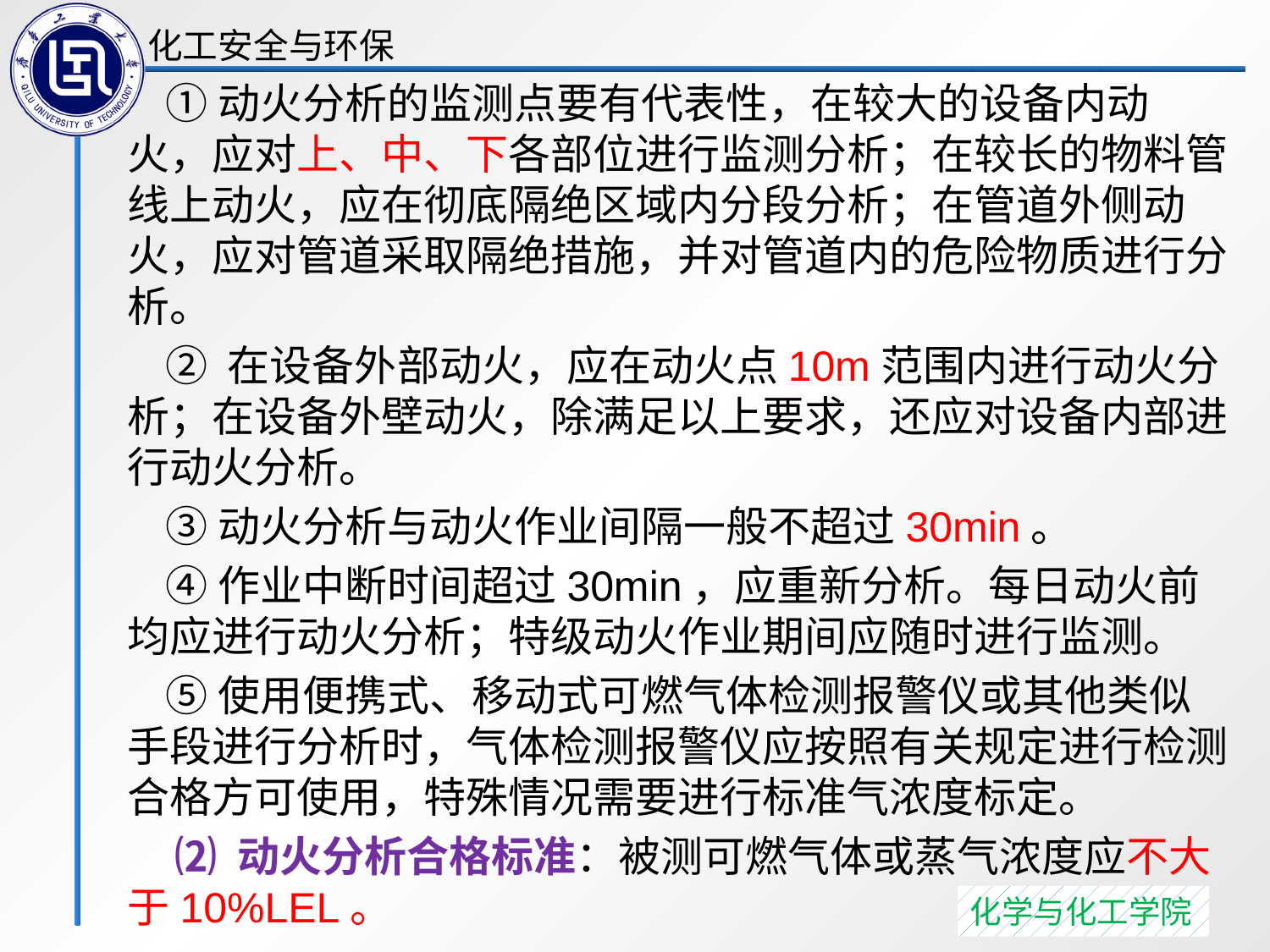

①动火分析的监测点要有代表性，在较大的设备内动火，应对上、中、下各部位进行监测分析；在较长的物料管线上动火，应在彻底隔绝区域内分段分析；在管道外侧动火，应对管道采取隔绝措施，并对管道内的危险物质进行分析。
    ② 在设备外部动火，应在动火点10m范围内进行动火分析；在设备外壁动火，除满足以上要求，还应对设备内部进行动火分析。
    ③动火分析与动火作业间隔一般不超过30min。
    ④作业中断时间超过30min，应重新分析。每日动火前均应进行动火分析；特级动火作业期间应随时进行监测。
    ⑤使用便携式、移动式可燃气体检测报警仪或其他类似手段进行分析时，气体检测报警仪应按照有关规定进行检测合格方可使用，特殊情况需要进行标准气浓度标定。
     ⑵ 动火分析合格标准：被测可燃气体或蒸气浓度应不大于10%LEL。